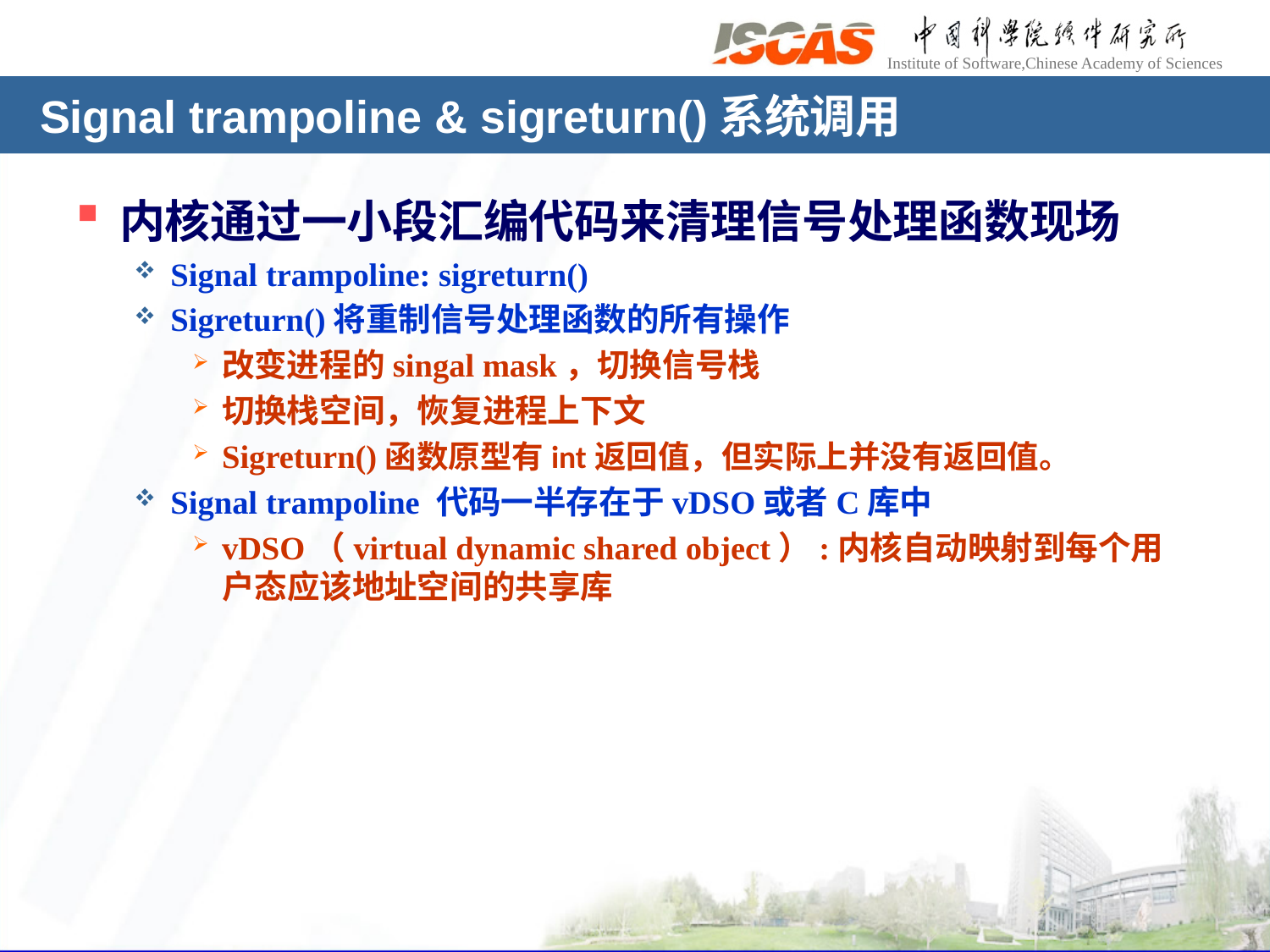

# Signal trampoline & sigreturn()系统调用
内核通过一小段汇编代码来清理信号处理函数现场
Signal trampoline: sigreturn()
Sigreturn()将重制信号处理函数的所有操作
改变进程的singal mask，切换信号栈
切换栈空间，恢复进程上下文
Sigreturn()函数原型有int返回值，但实际上并没有返回值。
Signal trampoline 代码一半存在于vDSO或者C库中
vDSO（virtual dynamic shared object）:内核自动映射到每个用户态应该地址空间的共享库